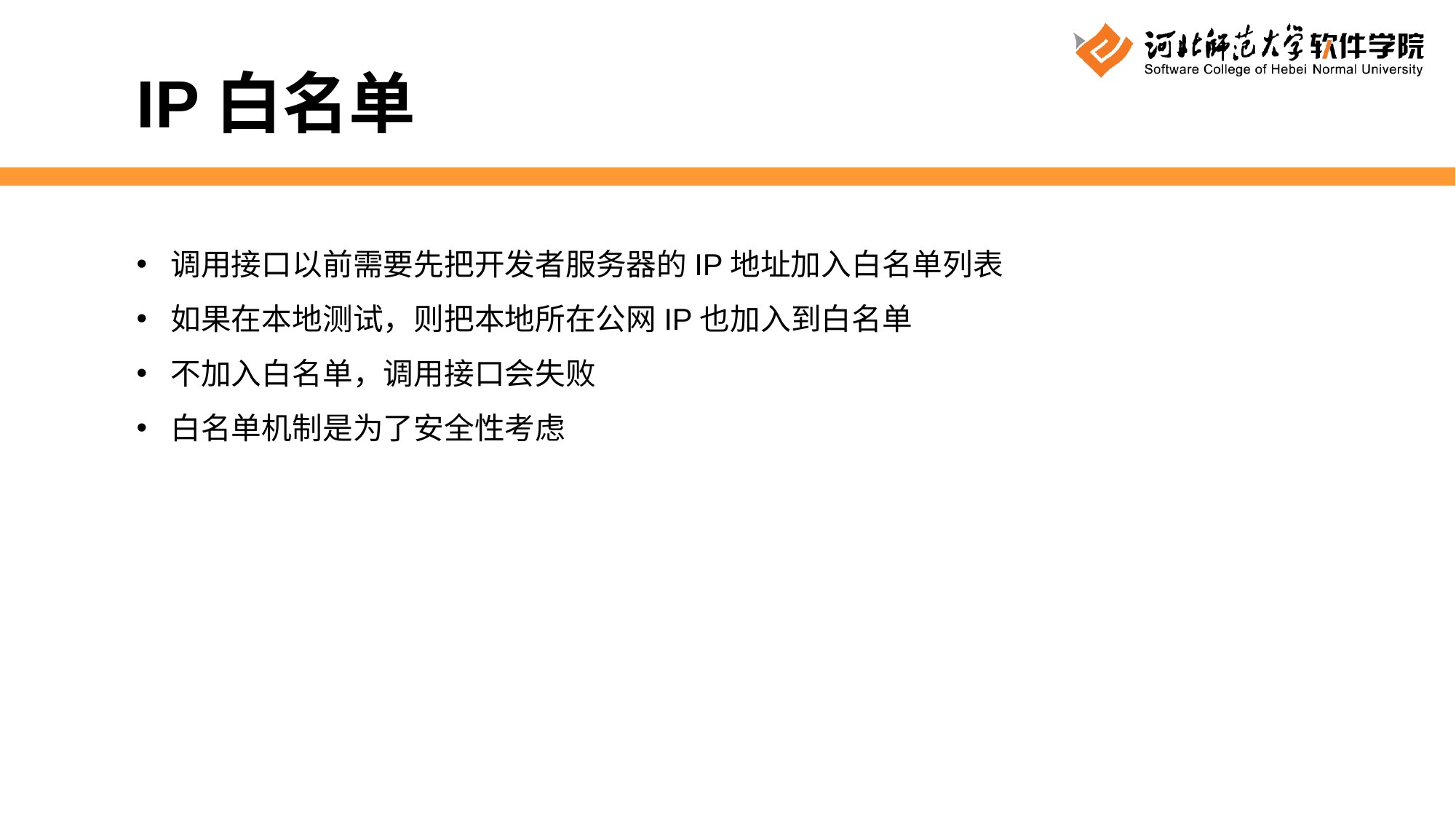

IP白名单
调用接口以前需要先把开发者服务器的IP地址加入白名单列表
如果在本地测试，则把本地所在公网IP也加入到白名单
不加入白名单，调用接口会失败
白名单机制是为了安全性考虑